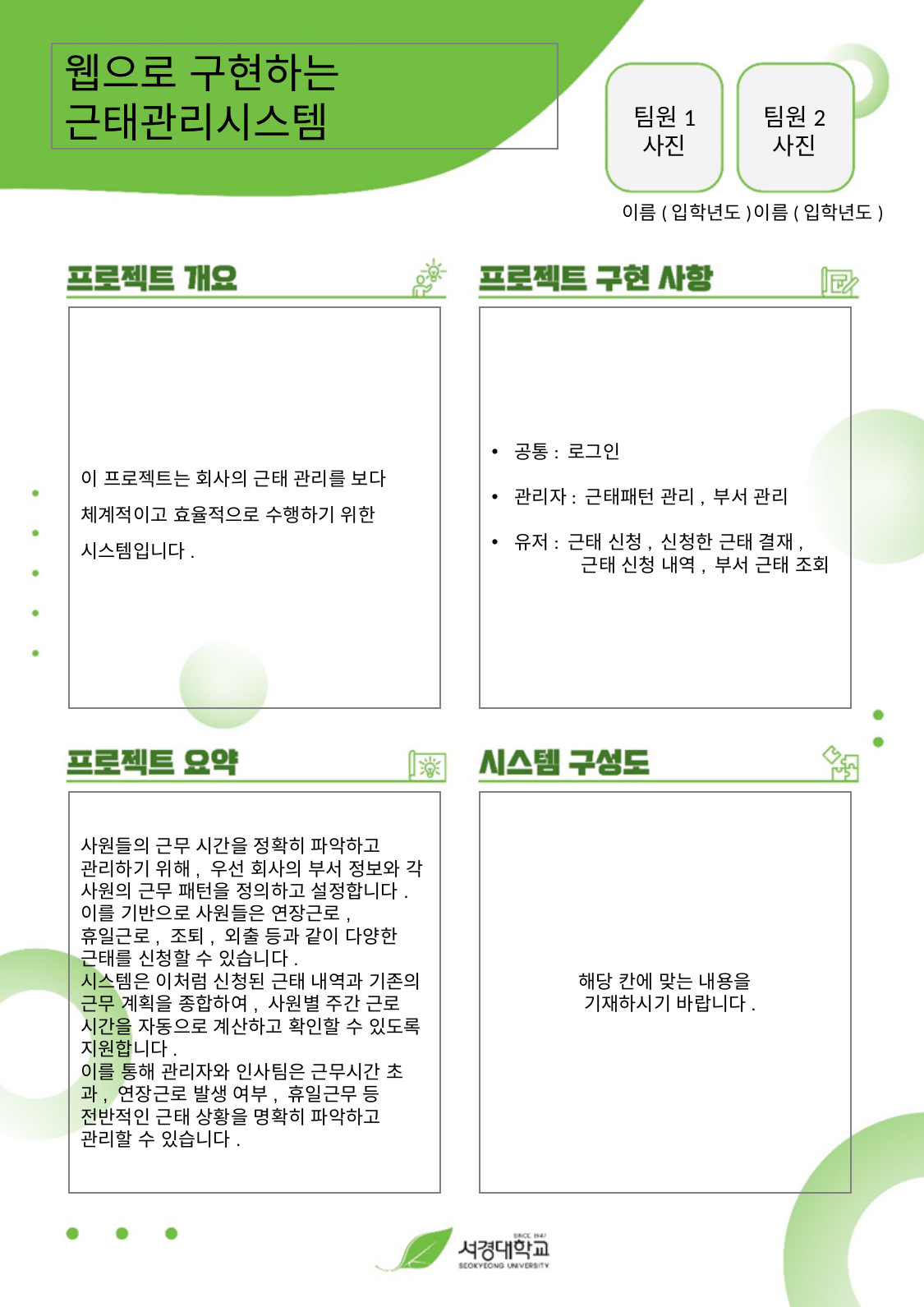

웹으로 구현하는
근태관리시스템
팀원1
사진
팀원2
사진
이름(입학년도)
이름(입학년도)
이 프로젝트는 회사의 근태 관리를 보다 체계적이고 효율적으로 수행하기 위한 시스템입니다.
공통: 로그인

관리자: 근태패턴 관리, 부서 관리

유저: 근태 신청, 신청한 근태 결재,
                근태 신청 내역, 부서 근태 조회
사원들의 근무 시간을 정확히 파악하고 관리하기 위해, 우선 회사의 부서 정보와 각 사원의 근무 패턴을 정의하고 설정합니다.
이를 기반으로 사원들은 연장근로, 휴일근로, 조퇴, 외출 등과 같이 다양한 근태를 신청할 수 있습니다.
시스템은 이처럼 신청된 근태 내역과 기존의 근무 계획을 종합하여, 사원별 주간 근로 시간을 자동으로 계산하고 확인할 수 있도록 지원합니다.
이를 통해 관리자와 인사팀은 근무시간 초과, 연장근로 발생 여부, 휴일근무 등 전반적인 근태 상황을 명확히 파악하고 관리할 수 있습니다.
해당 칸에 맞는 내용을
 기재하시기 바랍니다.